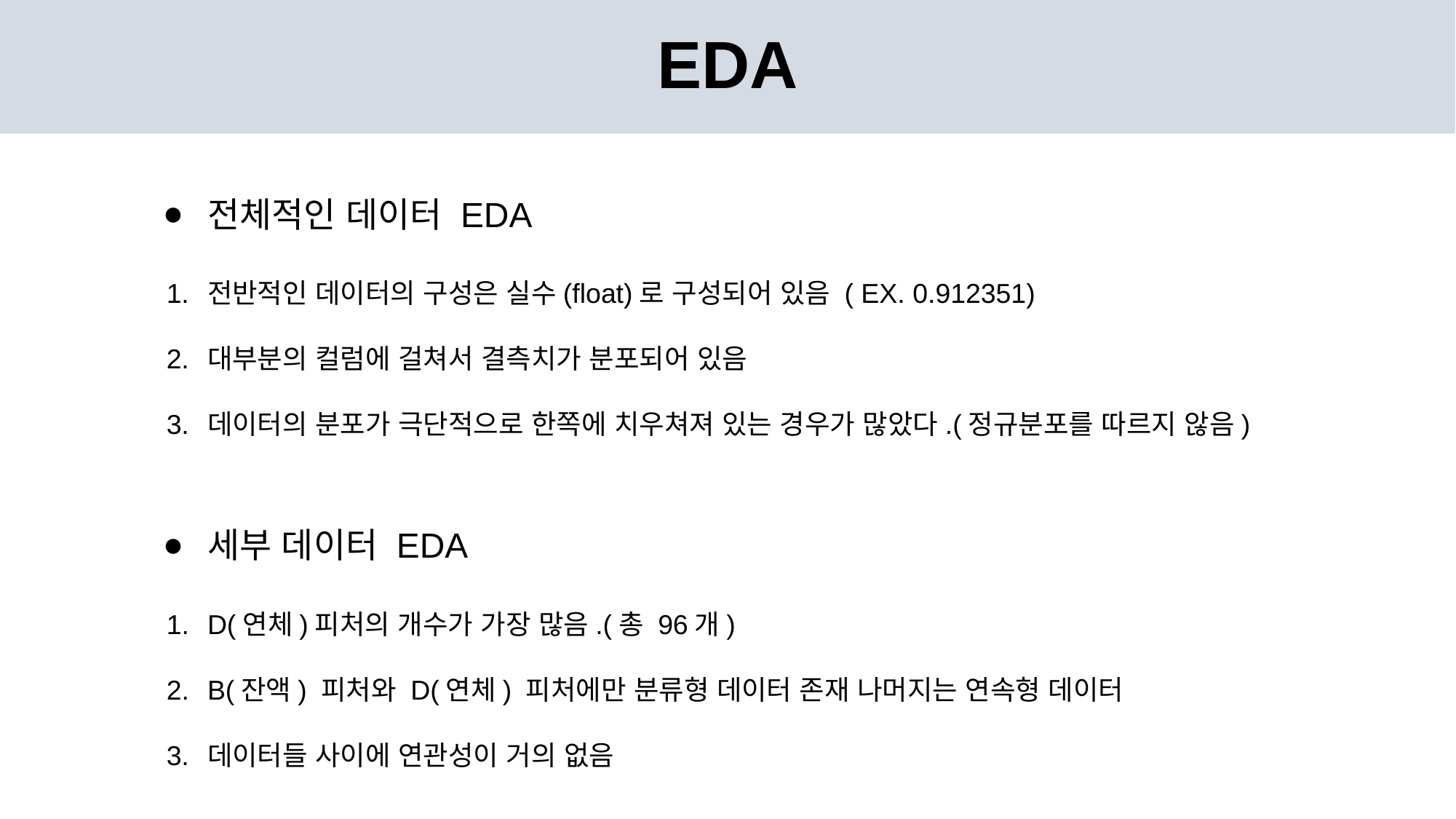

# EDA
전체적인 데이터 EDA

전반적인 데이터의 구성은 실수(float)로 구성되어 있음 ( EX. 0.912351)

대부분의 컬럼에 걸쳐서 결측치가 분포되어 있음

데이터의 분포가 극단적으로 한쪽에 치우쳐져 있는 경우가 많았다.(정규분포를 따르지 않음)

세부 데이터 EDA

D(연체)피처의 개수가 가장 많음.(총 96개)

B(잔액) 피처와 D(연체) 피처에만 분류형 데이터 존재 나머지는 연속형 데이터

데이터들 사이에 연관성이 거의 없음